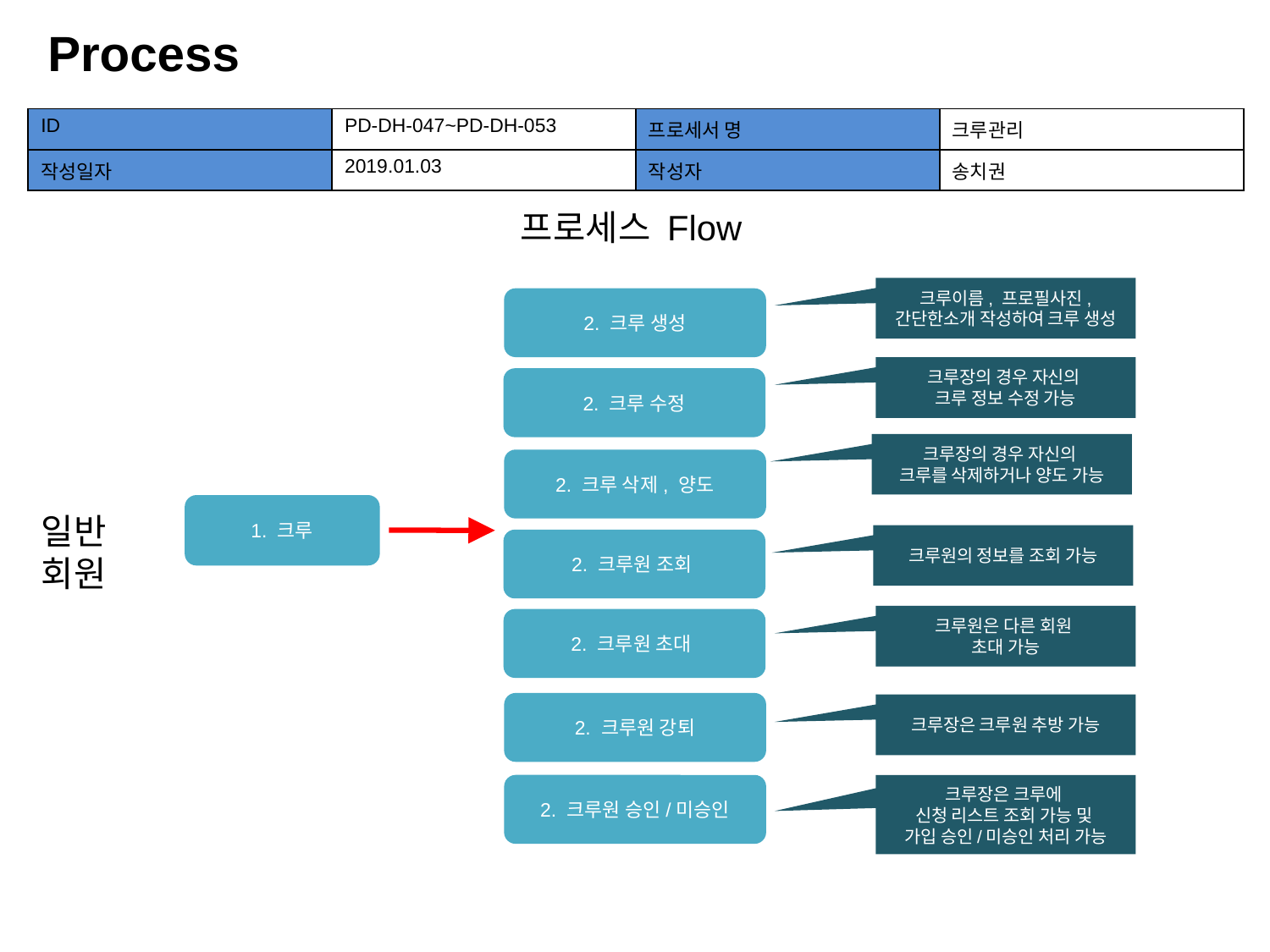

Process

| ID | PD-DH-047~PD-DH-053 | 프로세서 명 | 크루관리 |
| --- | --- | --- | --- |
| 작성일자 | 2019.01.03 | 작성자 | 송치권 |
프로세스 Flow
크루이름, 프로필사진, 간단한소개 작성하여 크루 생성
2. 크루 생성
크루장의 경우 자신의
크루 정보 수정 가능
2. 크루 수정
크루장의 경우 자신의
크루를 삭제하거나 양도 가능
2. 크루 삭제, 양도
1. 크루
일반
회원
크루원의 정보를 조회 가능
2. 크루원 조회
크루원은 다른 회원
초대 가능
2. 크루원 초대
2. 크루원 강퇴
크루장은 크루원 추방 가능
2. 크루원 승인/미승인
크루장은 크루에
신청 리스트 조회 가능 및
가입 승인/미승인 처리 가능